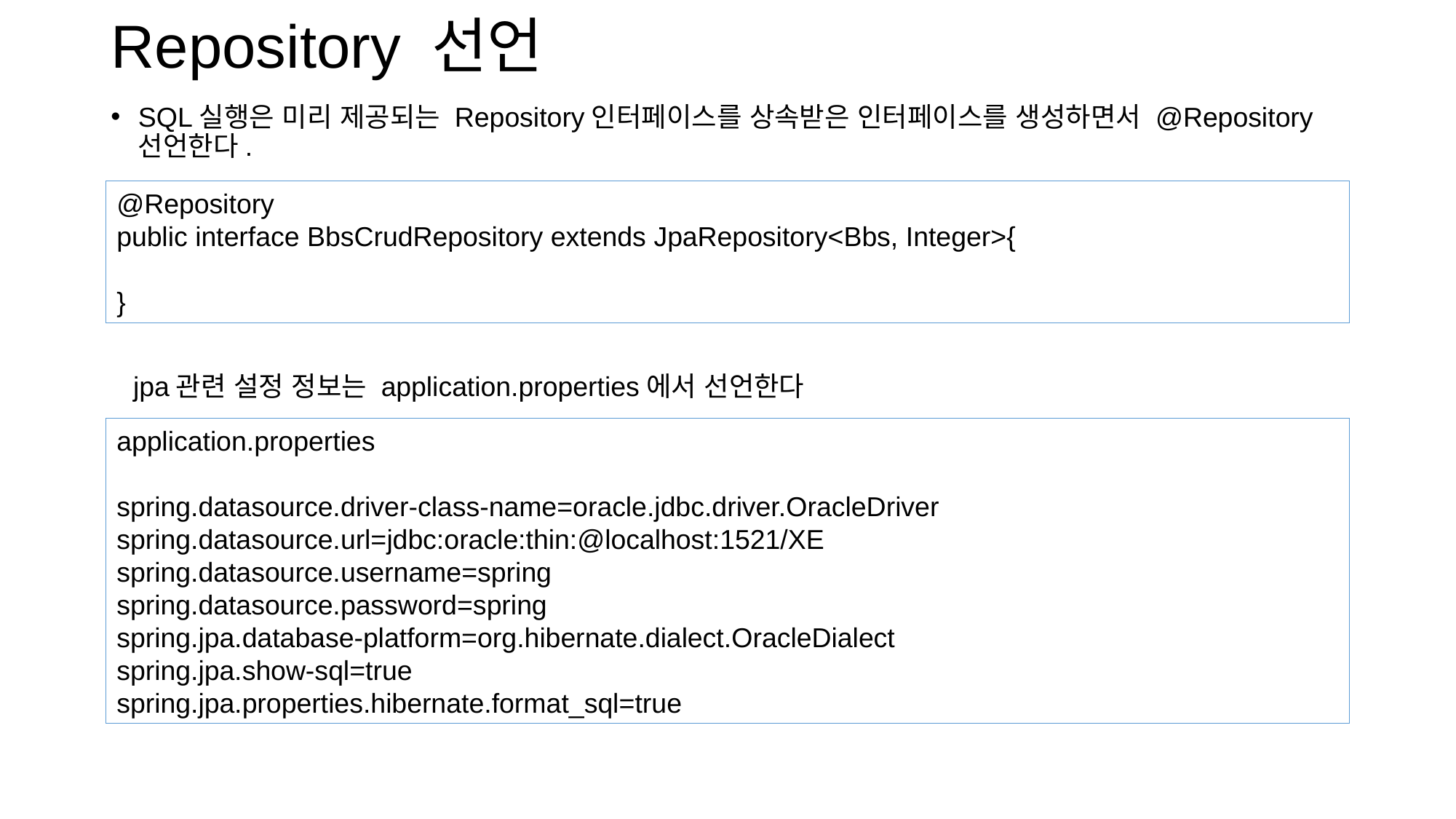

# Repository 선언
SQL실행은 미리 제공되는 Repository인터페이스를 상속받은 인터페이스를 생성하면서 @Repository 선언한다.
@Repository
public interface BbsCrudRepository extends JpaRepository<Bbs, Integer>{

}
jpa관련 설정 정보는 application.properties에서 선언한다
application.properties

spring.datasource.driver-class-name=oracle.jdbc.driver.OracleDriver
spring.datasource.url=jdbc:oracle:thin:@localhost:1521/XE
spring.datasource.username=spring
spring.datasource.password=spring
spring.jpa.database-platform=org.hibernate.dialect.OracleDialect
spring.jpa.show-sql=true
spring.jpa.properties.hibernate.format_sql=true